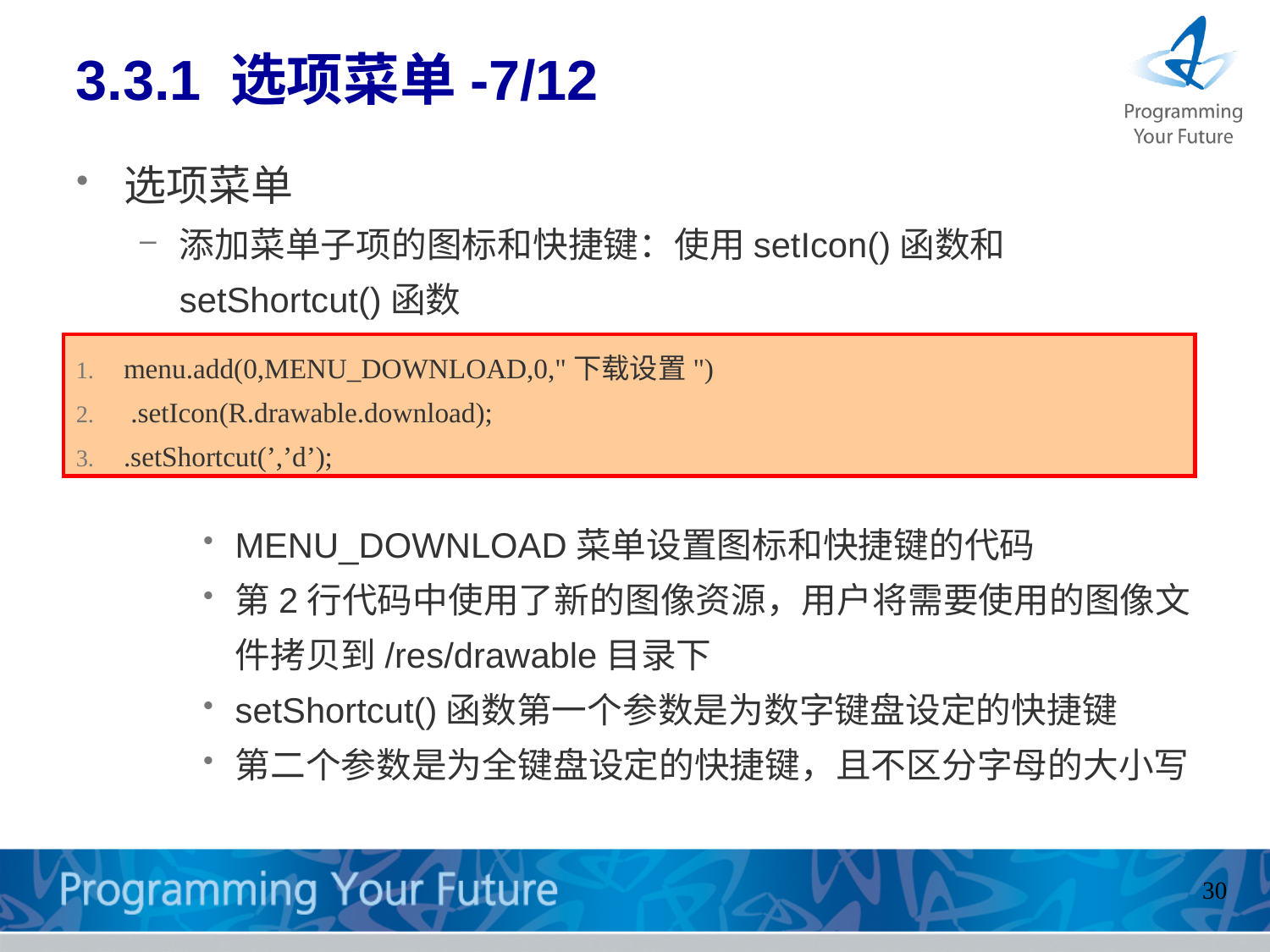

3.3.1 选项菜单-7/12
选项菜单
添加菜单子项的图标和快捷键：使用setIcon()函数和setShortcut()函数

MENU_DOWNLOAD菜单设置图标和快捷键的代码
第2行代码中使用了新的图像资源，用户将需要使用的图像文件拷贝到/res/drawable目录下
setShortcut()函数第一个参数是为数字键盘设定的快捷键
第二个参数是为全键盘设定的快捷键，且不区分字母的大小写

menu.add(0,MENU_DOWNLOAD,0,"下载设置")
 .setIcon(R.drawable.download);
.setShortcut(’,’d’);